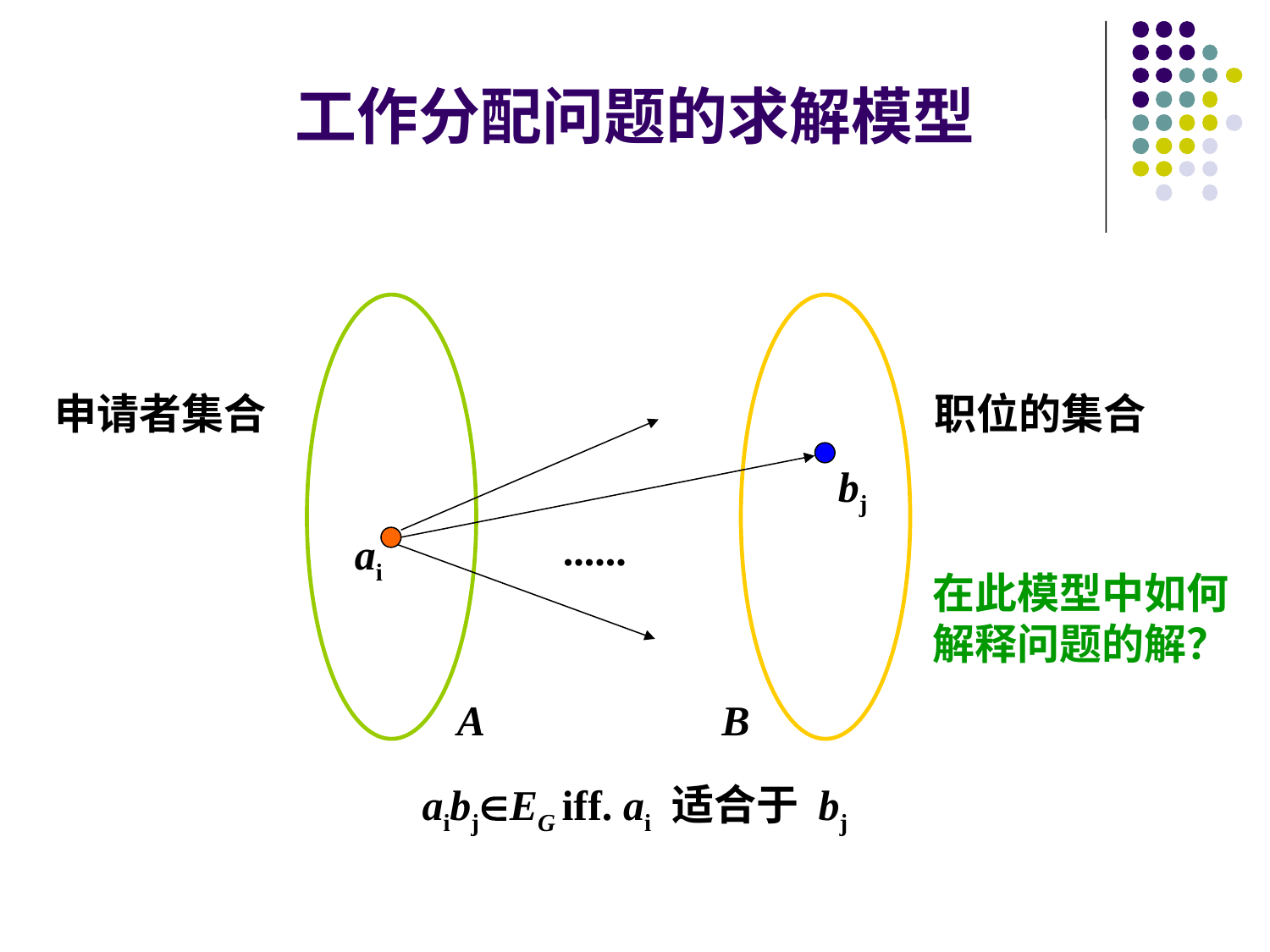

# 工作分配问题的求解模型

申请者集合
职位的集合

bj

......
ai

在此模型中如何解释问题的解？
A
B
aibj∈EG iff. ai 适合于 bj